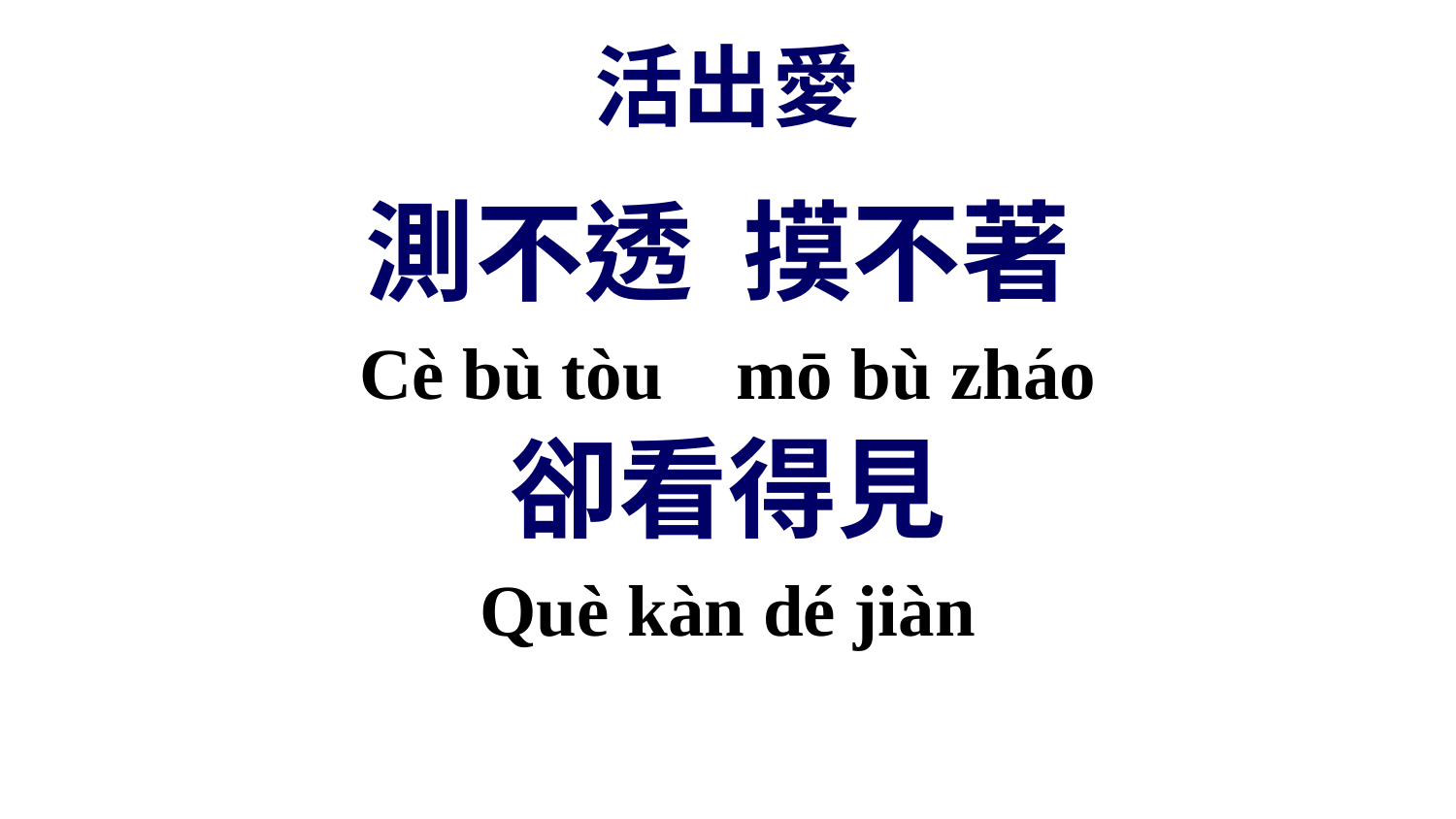

# 活出愛
測不透  摸不著
Cè bù tòu    mō bù zháo
卻看得見
Què kàn dé jiàn